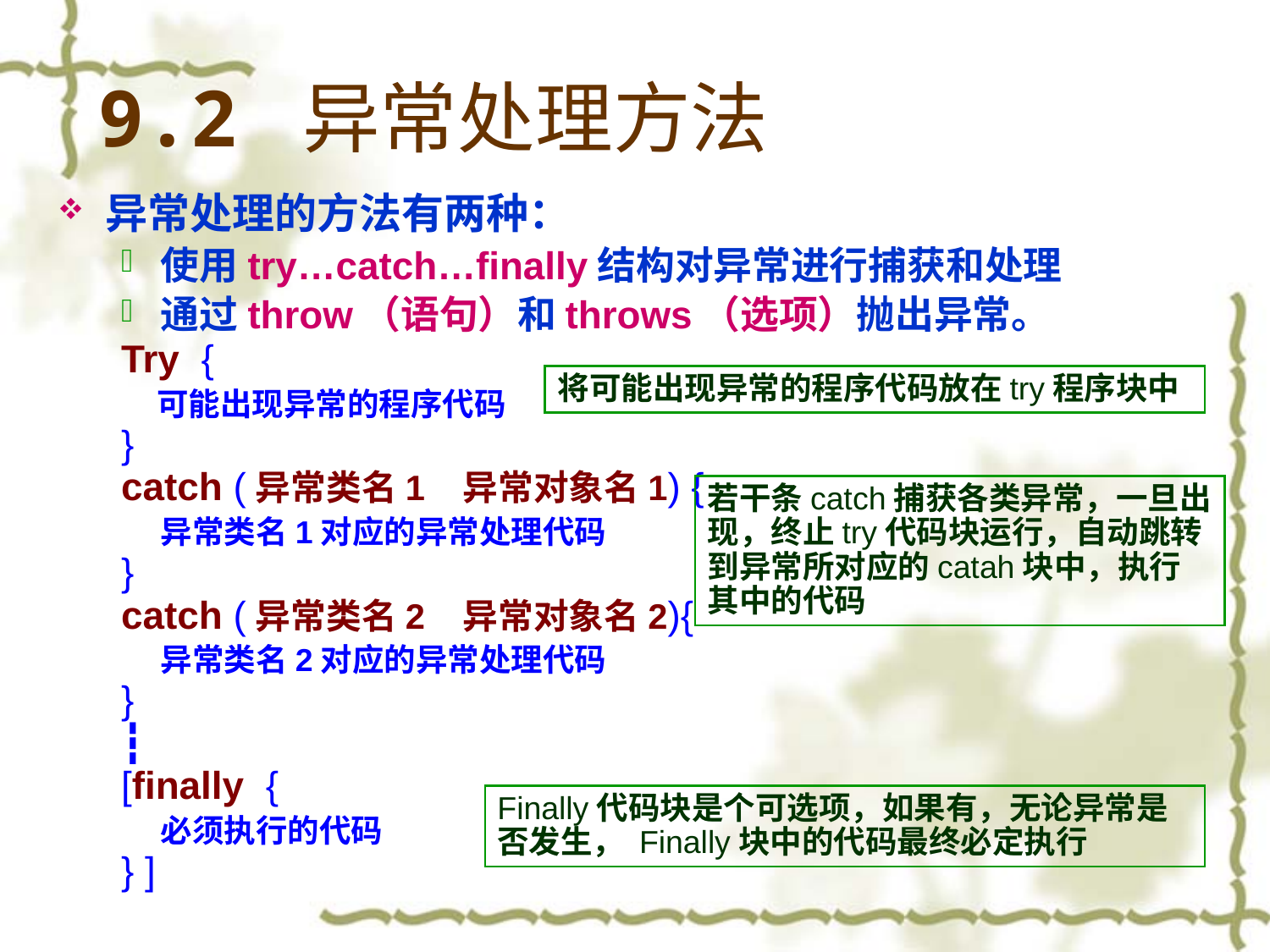

# 9.2 异常处理方法
异常处理的方法有两种：
使用try…catch…finally结构对异常进行捕获和处理
通过throw（语句）和throws（选项）抛出异常。
Try  {
   可能出现异常的程序代码
}
catch (异常类名1   异常对象名1) {
	异常类名1对应的异常处理代码
}
catch (异常类名2   异常对象名2){
	异常类名2对应的异常处理代码
}
┇
[finally  {
	必须执行的代码
} ]

将可能出现异常的程序代码放在try程序块中
若干条catch捕获各类异常，一旦出现，终止try代码块运行，自动跳转到异常所对应的catah块中，执行其中的代码
Finally代码块是个可选项，如果有，无论异常是否发生， Finally块中的代码最终必定执行